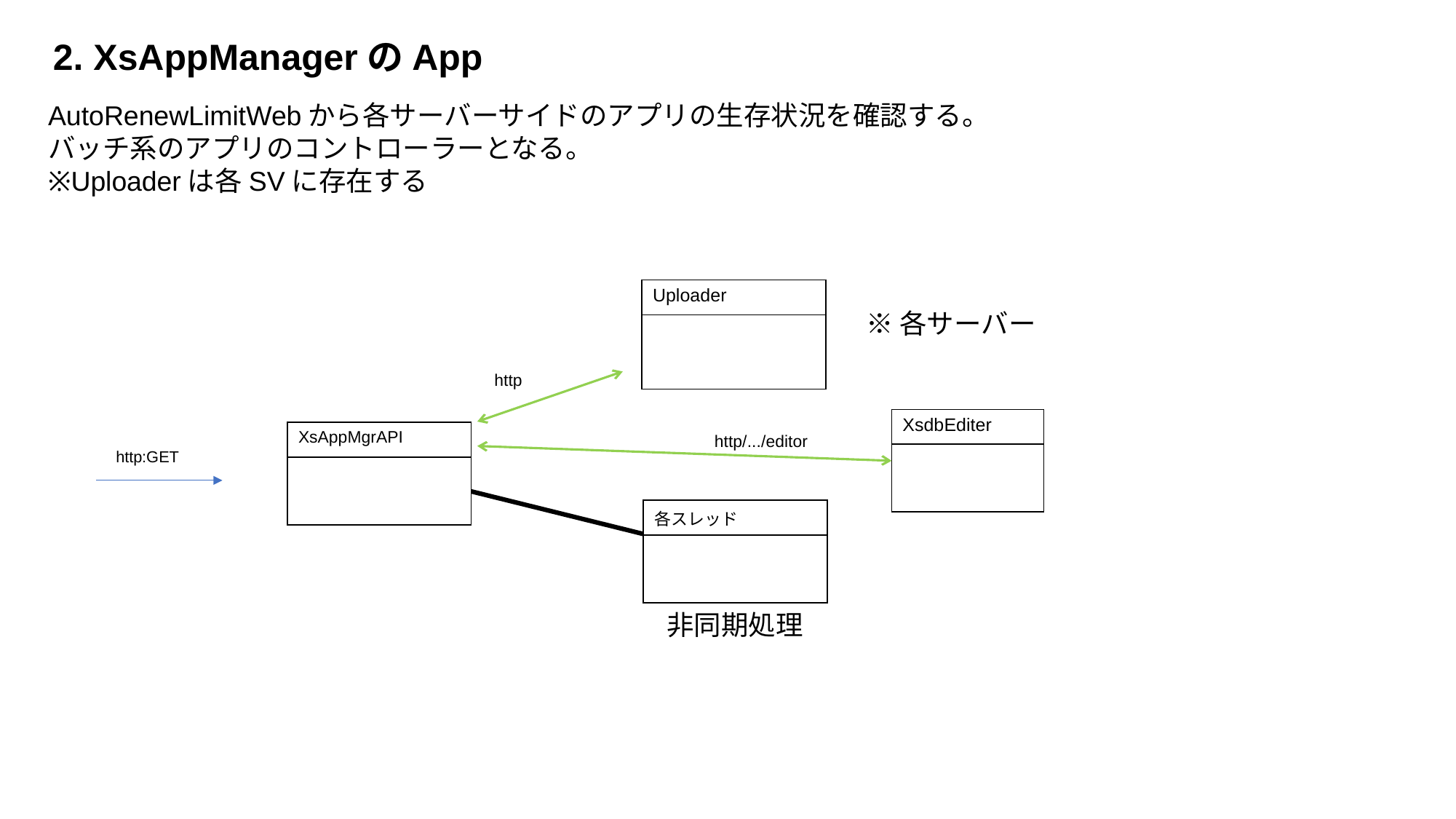

2. XsAppManagerのApp
AutoRenewLimitWebから各サーバーサイドのアプリの生存状況を確認する。
バッチ系のアプリのコントローラーとなる。
※Uploaderは各SVに存在する
| Uploader |
| --- |
|  |
※各サーバー
http
| XsdbEditer |
| --- |
|  |
| XsAppMgrAPI |
| --- |
|  |
http/.../editor
http:GET
| 各スレッド |
| --- |
|  |
非同期処理